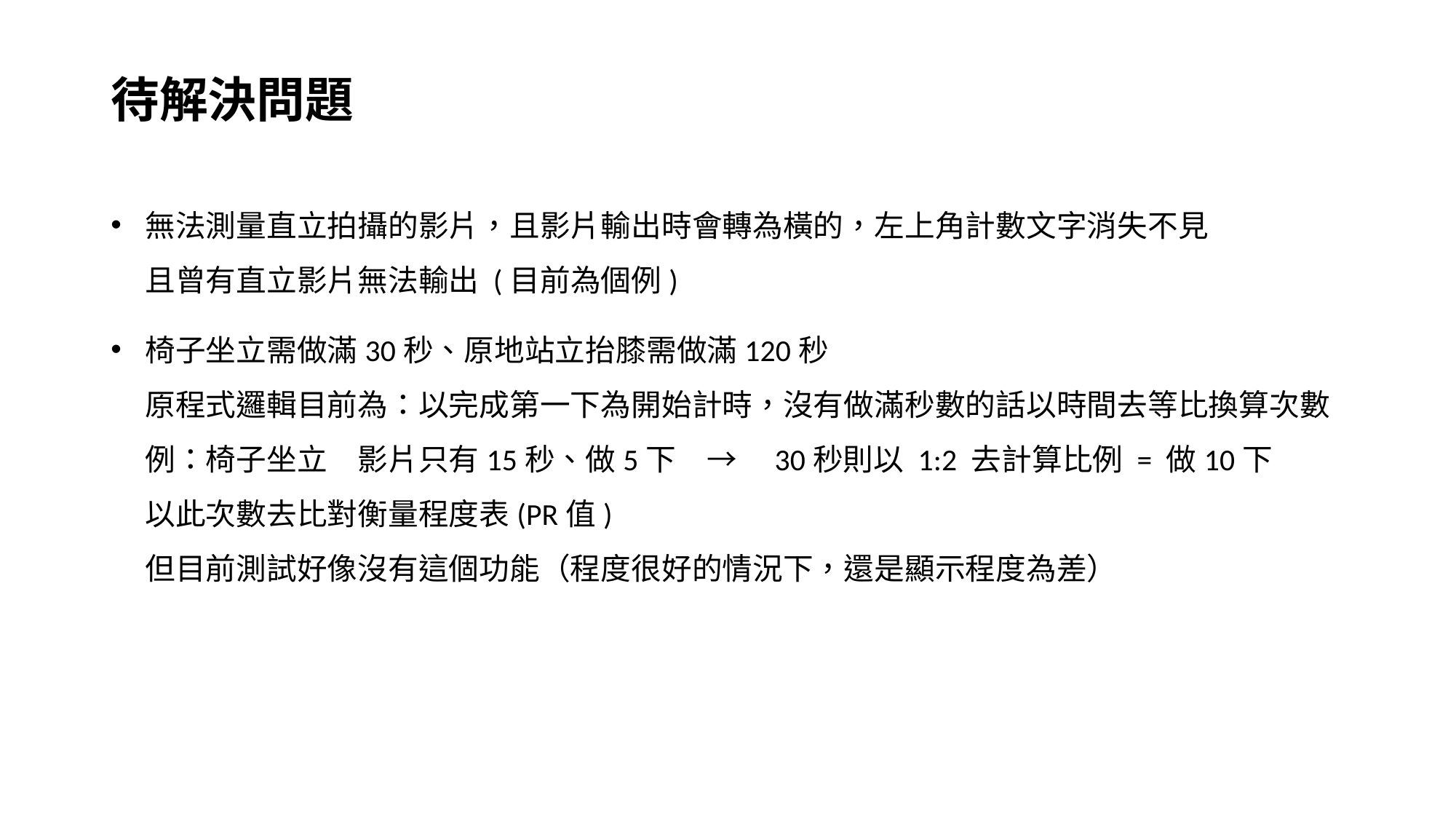

# 待解決問題
無法測量直立拍攝的影片，且影片輸出時會轉為橫的，左上角計數文字消失不見
且曾有直立影片無法輸出 (目前為個例)
椅子坐立需做滿30秒、原地站立抬膝需做滿120秒
原程式邏輯目前為：以完成第一下為開始計時，沒有做滿秒數的話以時間去等比換算次數
例：椅子坐立　影片只有15秒、做5下　→　30秒則以 1:2 去計算比例 = 做10下
以此次數去比對衡量程度表(PR值)
但目前測試好像沒有這個功能（程度很好的情況下，還是顯示程度為差）